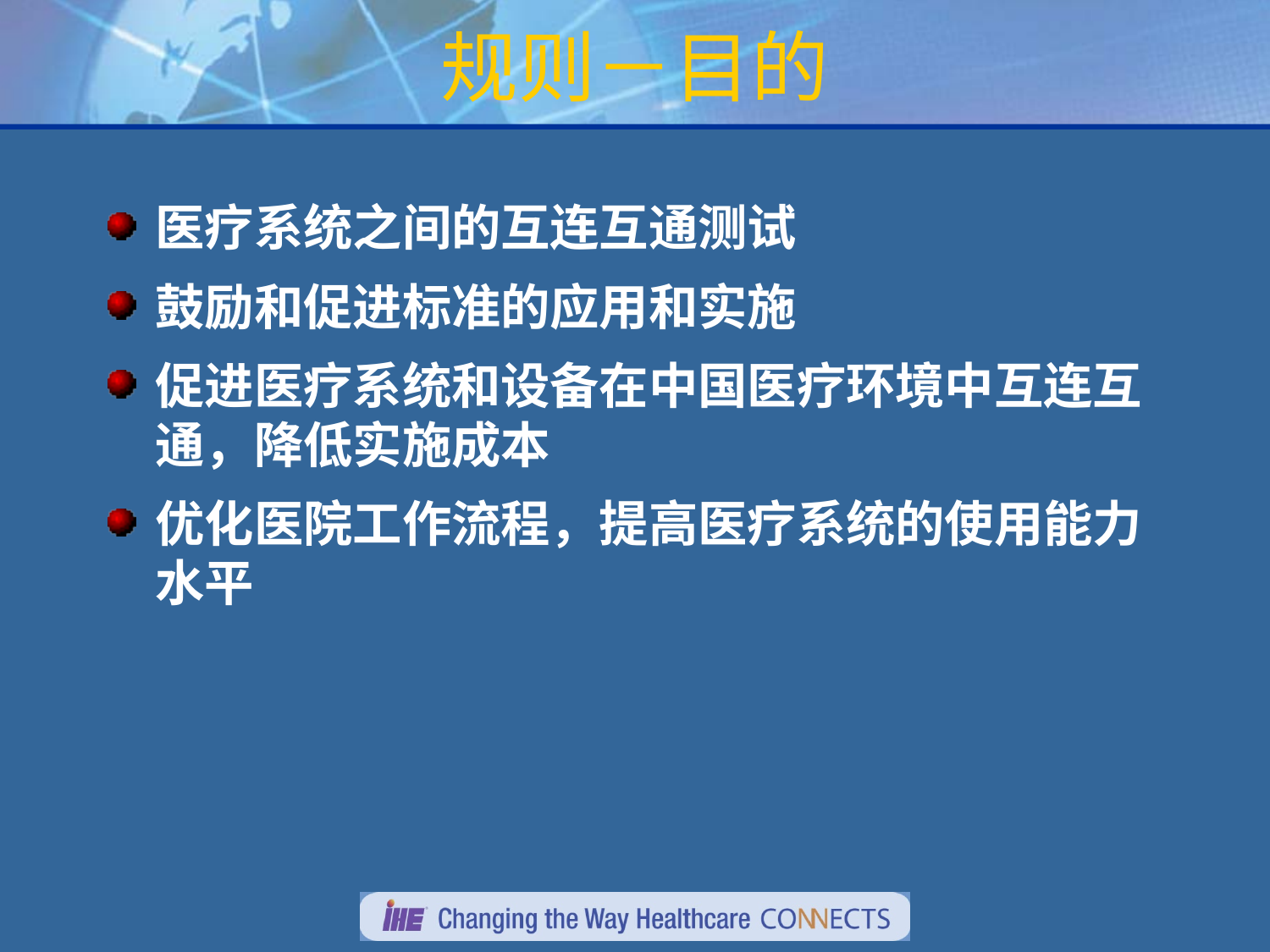

# 规则－目的
医疗系统之间的互连互通测试
鼓励和促进标准的应用和实施
促进医疗系统和设备在中国医疗环境中互连互通，降低实施成本
优化医院工作流程，提高医疗系统的使用能力水平